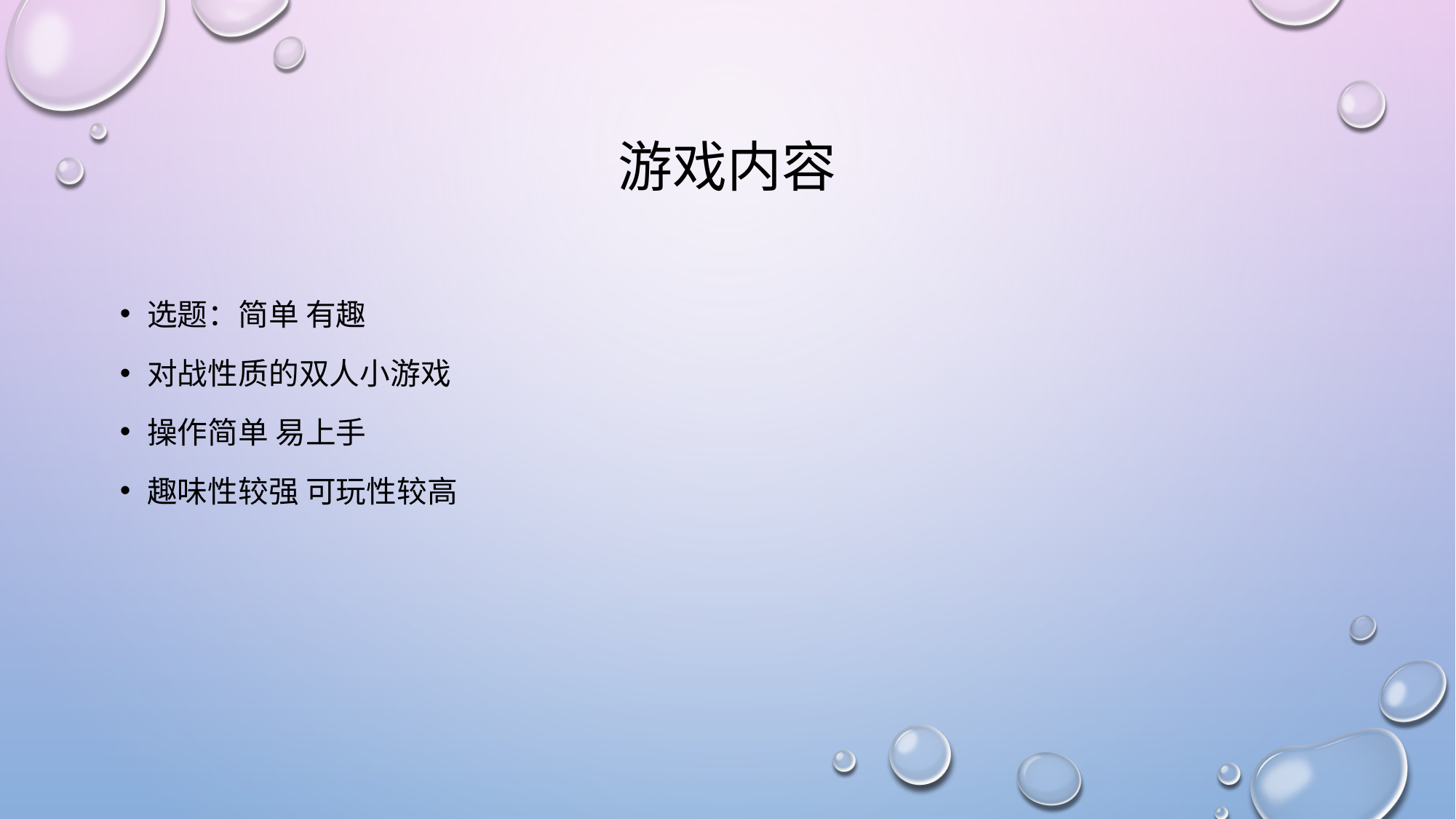

# 游戏内容
选题：简单 有趣
对战性质的双人小游戏
操作简单 易上手
趣味性较强 可玩性较高